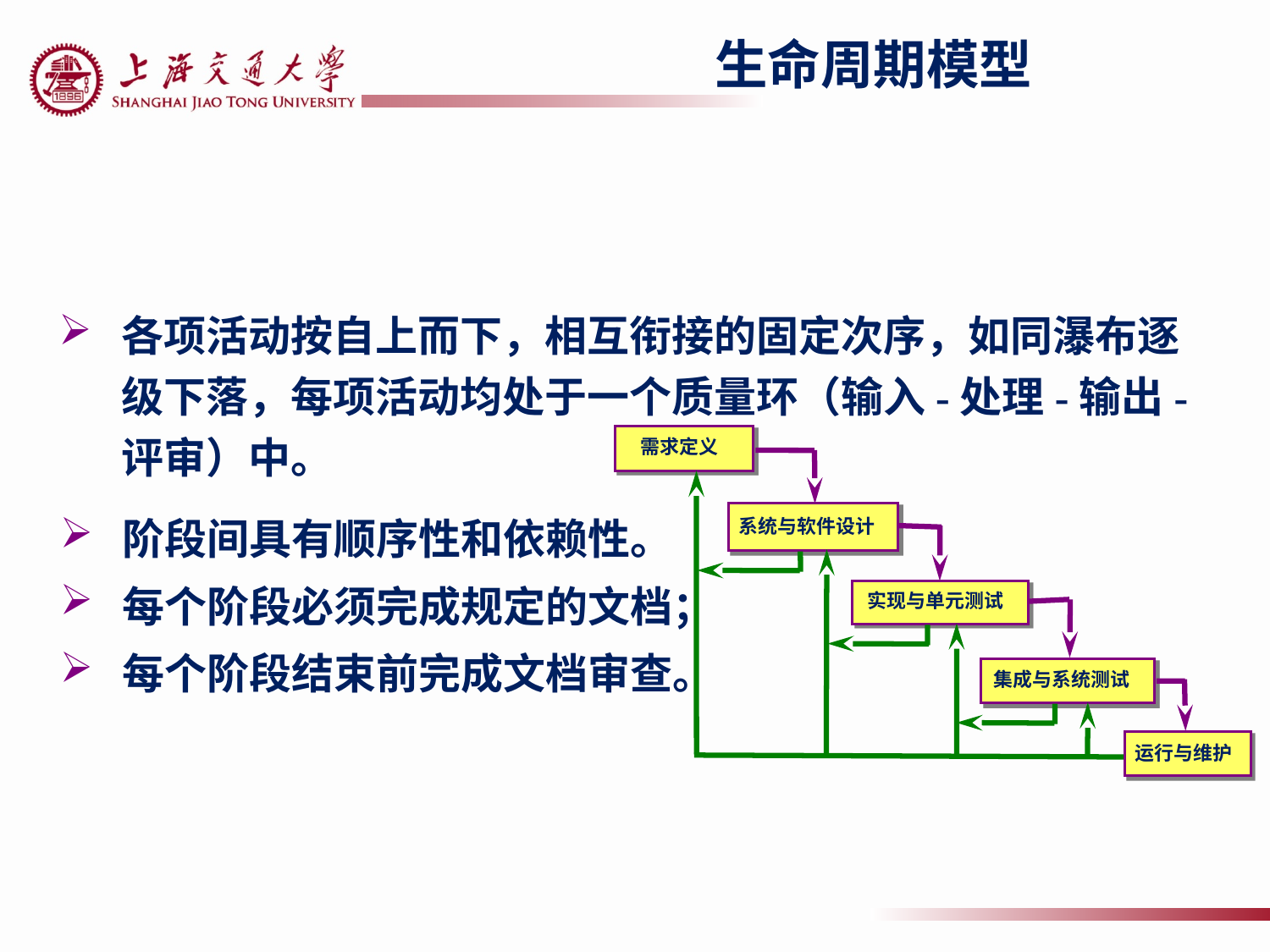

生命周期模型
各项活动按自上而下，相互衔接的固定次序，如同瀑布逐级下落，每项活动均处于一个质量环（输入-处理-输出-评审）中。

需求定义

系统与软件设计

实现与单元测试

集成与系统测试

运行与维护

阶段间具有顺序性和依赖性。
每个阶段必须完成规定的文档；
每个阶段结束前完成文档审查。